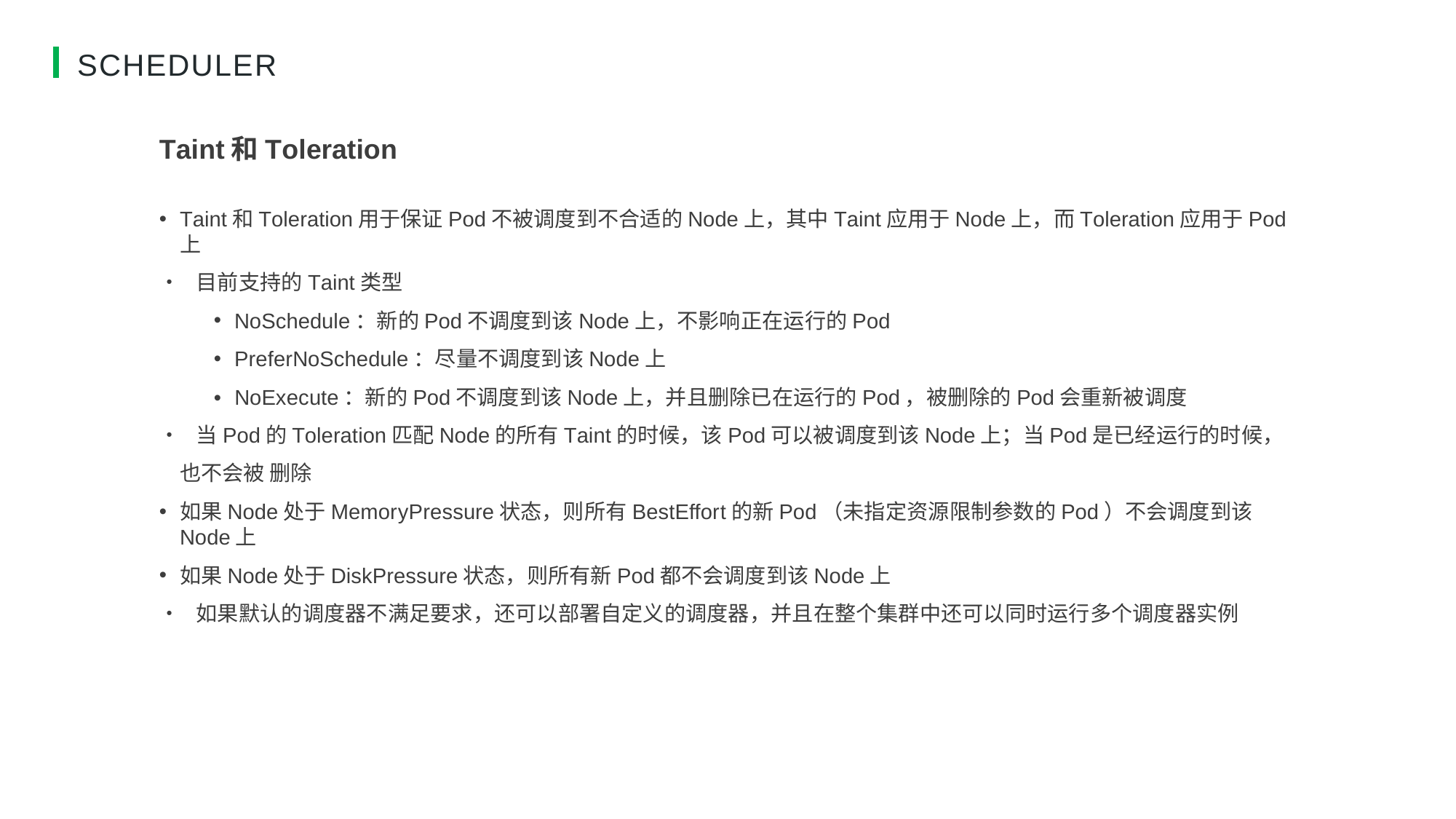

# SCHEDULER

Taint和Toleration

Taint和Toleration用于保证Pod不被调度到不合适的Node上，其中Taint应用于Node上，而Toleration应用于Pod上
•  目前支持的Taint类型
NoSchedule：新的Pod不调度到该Node上，不影响正在运行的Pod
PreferNoSchedule：尽量不调度到该Node上
•  NoExecute：新的Pod不调度到该Node上，并且删除已在运行的Pod，被删除的Pod会重新被调度
•  当Pod的Toleration匹配Node的所有Taint的时候，该Pod可以被调度到该Node上；当Pod是已经运行的时候，也不会被 删除
如果Node处于MemoryPressure状态，则所有BestEffort的新Pod（未指定资源限制参数的Pod）不会调度到该Node上
如果Node处于DiskPressure状态，则所有新Pod都不会调度到该Node上
•  如果默认的调度器不满足要求，还可以部署自定义的调度器，并且在整个集群中还可以同时运行多个调度器实例